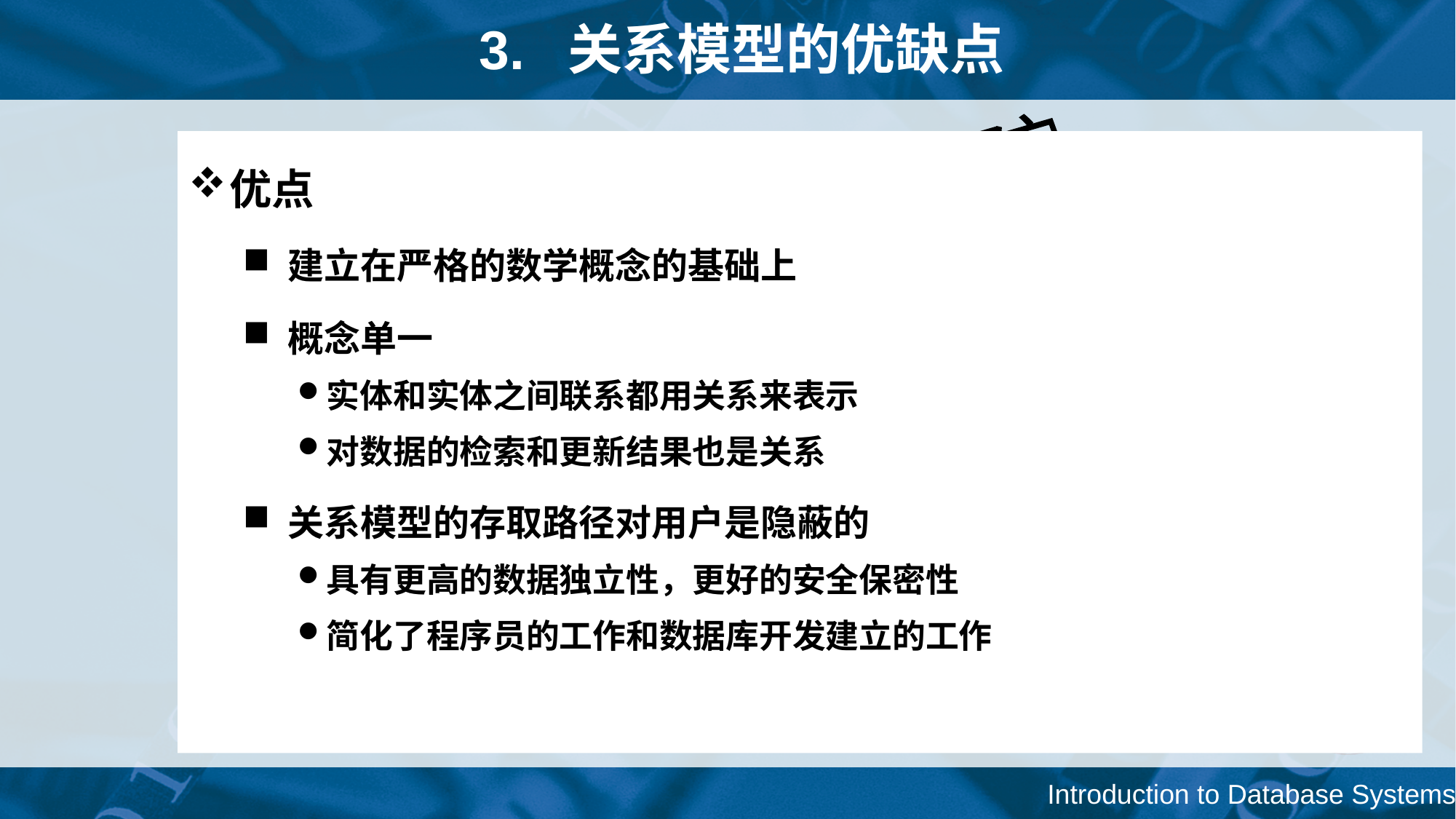

# 3.  关系模型的优缺点
优点
 建立在严格的数学概念的基础上
 概念单一
实体和实体之间联系都用关系来表示
对数据的检索和更新结果也是关系
 关系模型的存取路径对用户是隐蔽的
具有更高的数据独立性，更好的安全保密性
简化了程序员的工作和数据库开发建立的工作